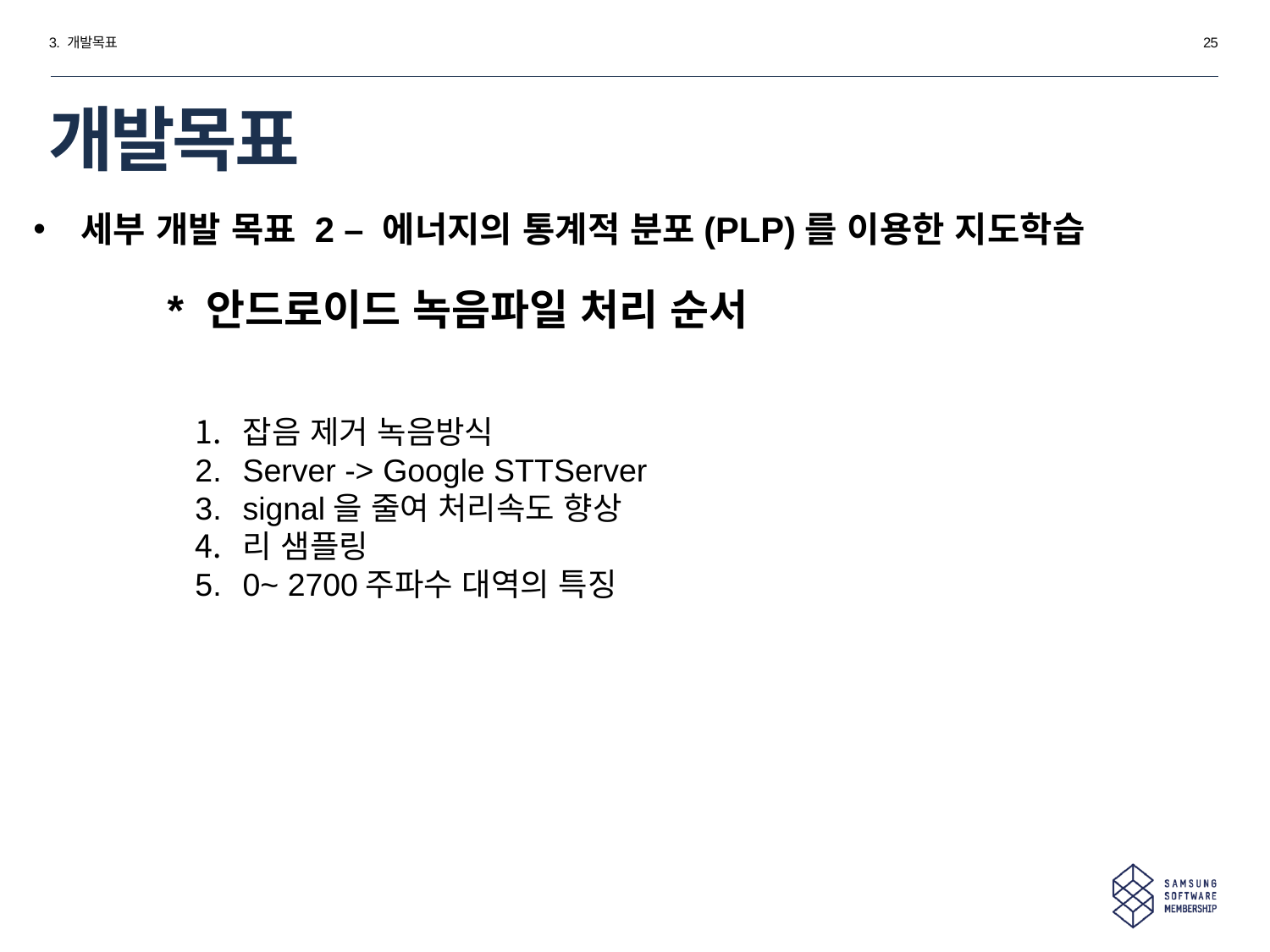

3. 개발목표
25
# 개발목표
세부 개발 목표 2 – 에너지의 통계적 분포(PLP)를 이용한 지도학습

* 안드로이드 녹음파일 처리 순서
잡음 제거 녹음방식
Server -> Google STTServer
signal을 줄여 처리속도 향상
리 샘플링
0~ 2700주파수 대역의 특징